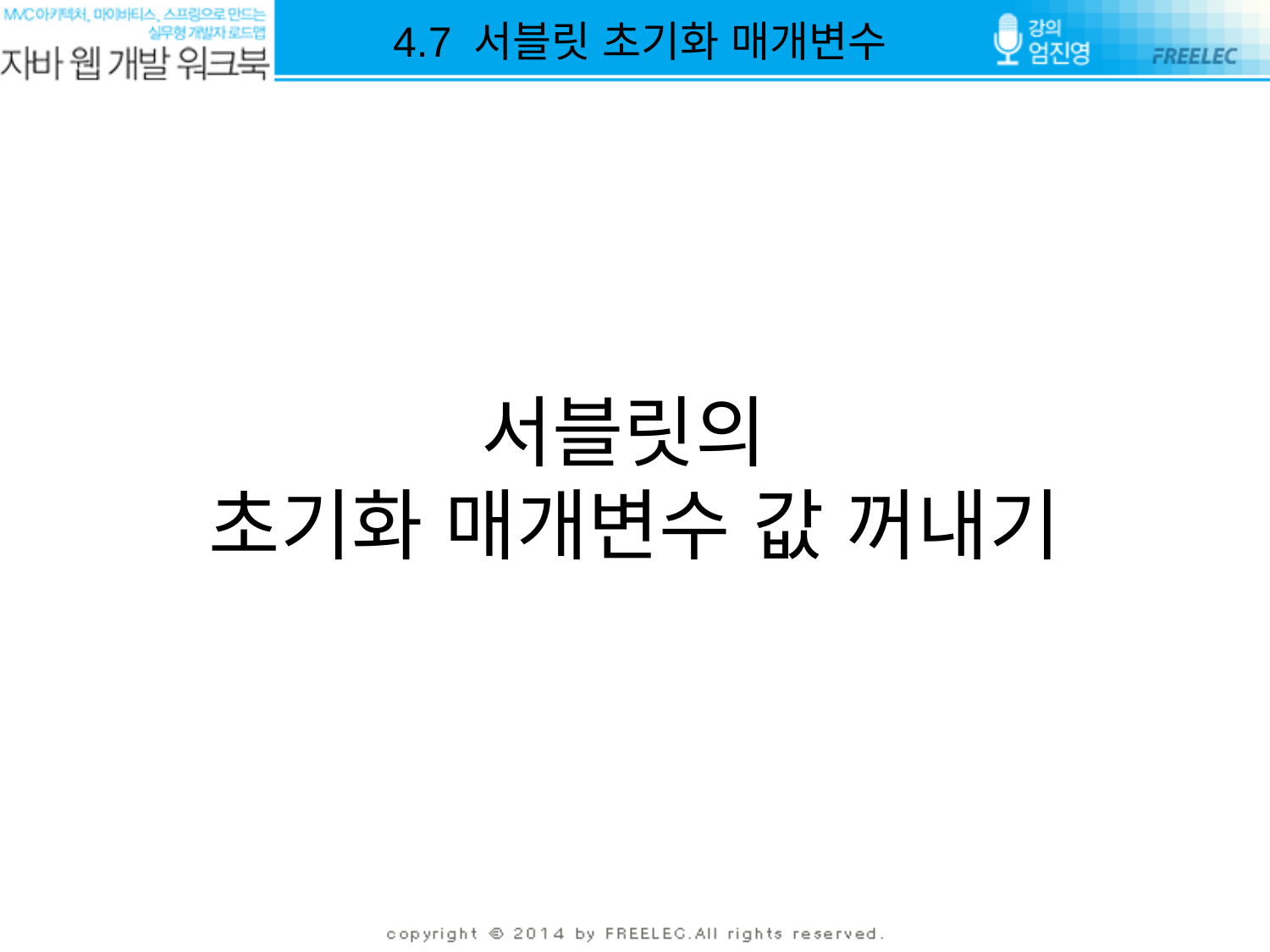

4.7 서블릿 초기화 매개변수
# 서블릿의 초기화 매개변수 값 꺼내기